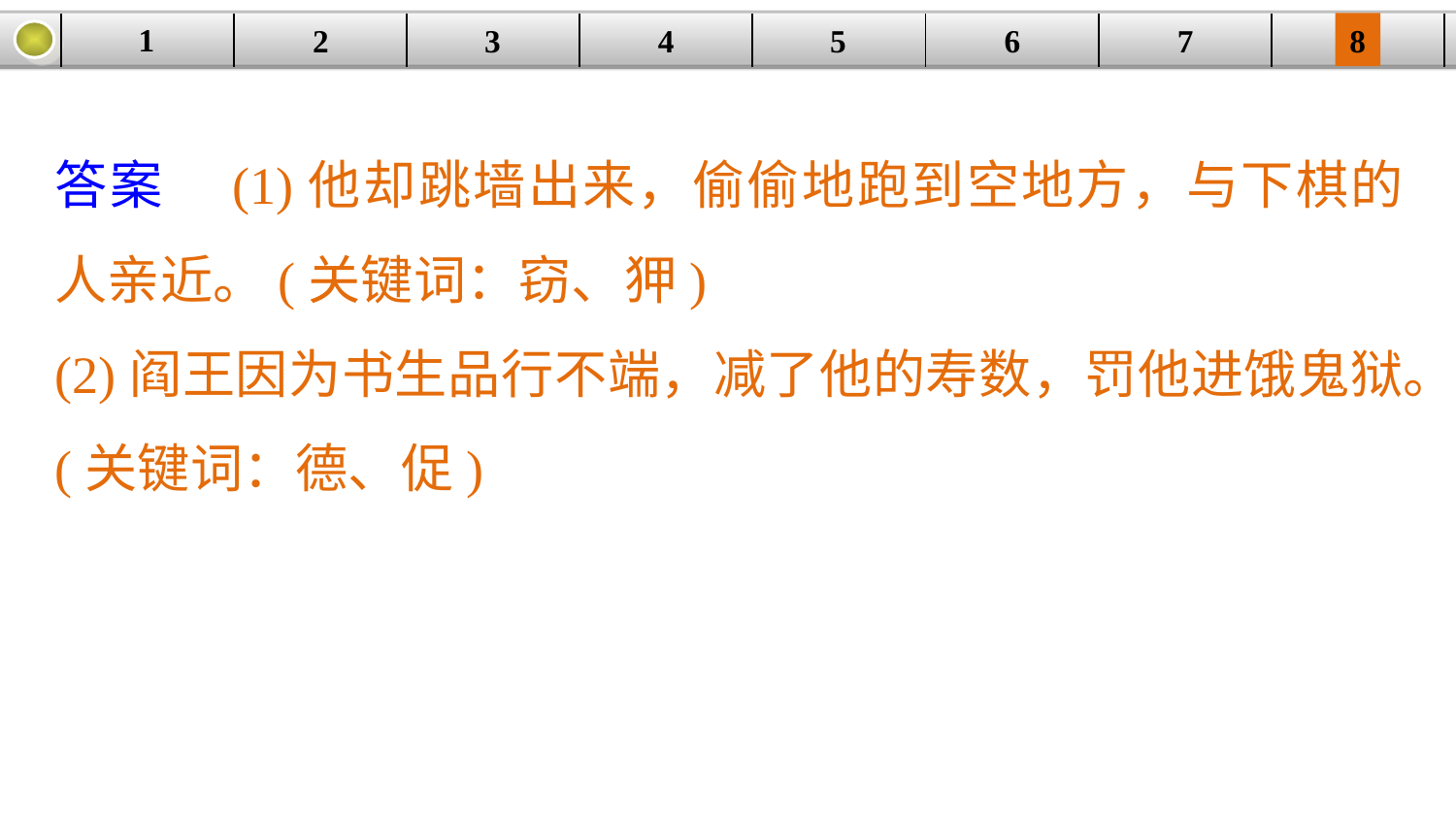

1
3
4
5
6
8
2
|  |  |  |  |  |  |  |  |
| --- | --- | --- | --- | --- | --- | --- | --- |
7

答案　(1)他却跳墙出来，偷偷地跑到空地方，与下棋的人亲近。(关键词：窃、狎)
(2)阎王因为书生品行不端，减了他的寿数，罚他进饿鬼狱。(关键词：德、促)